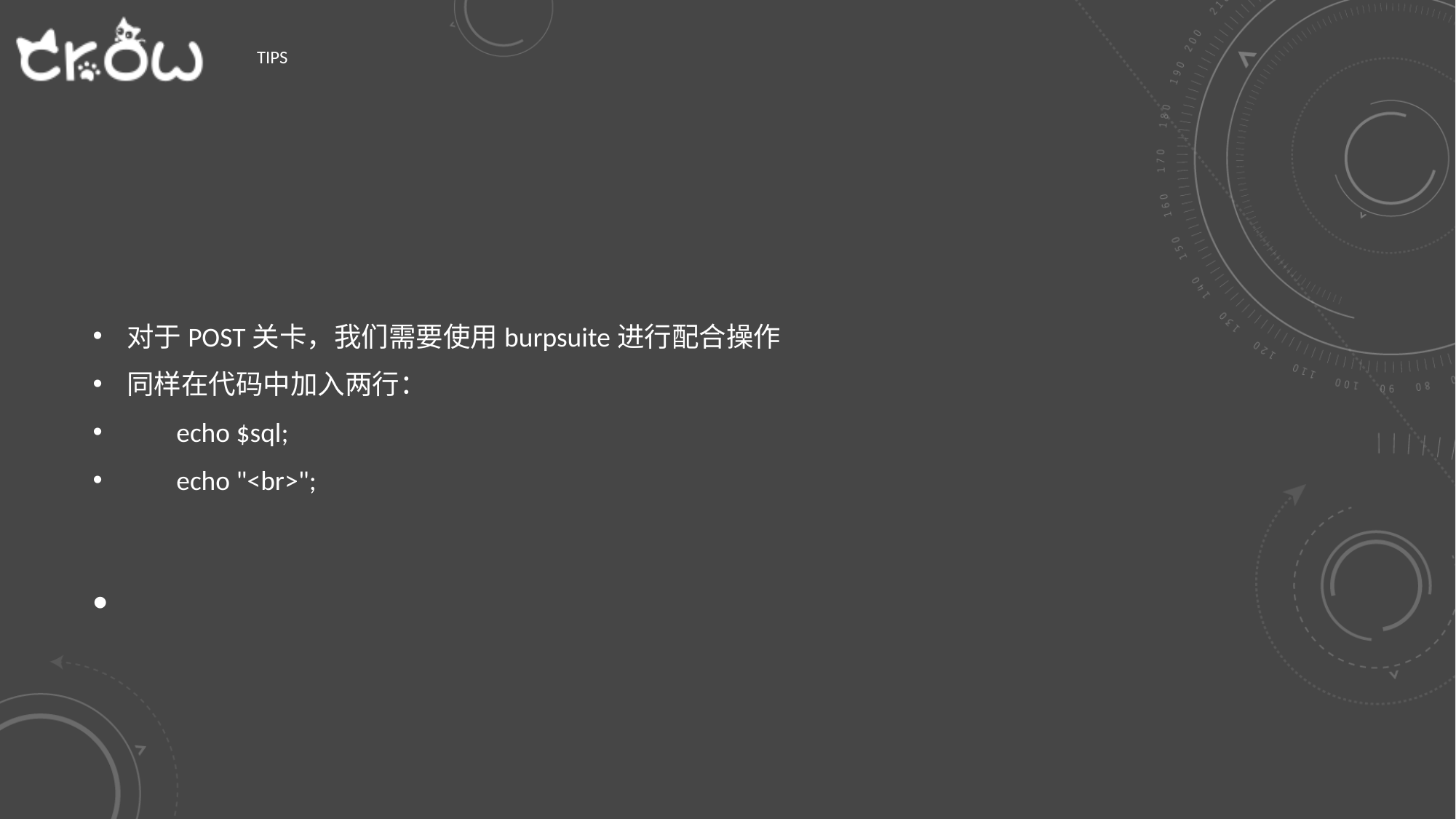

# tips
对于POST关卡，我们需要使用burpsuite进行配合操作
同样在代码中加入两行：
        echo $sql;
        echo "<br>";